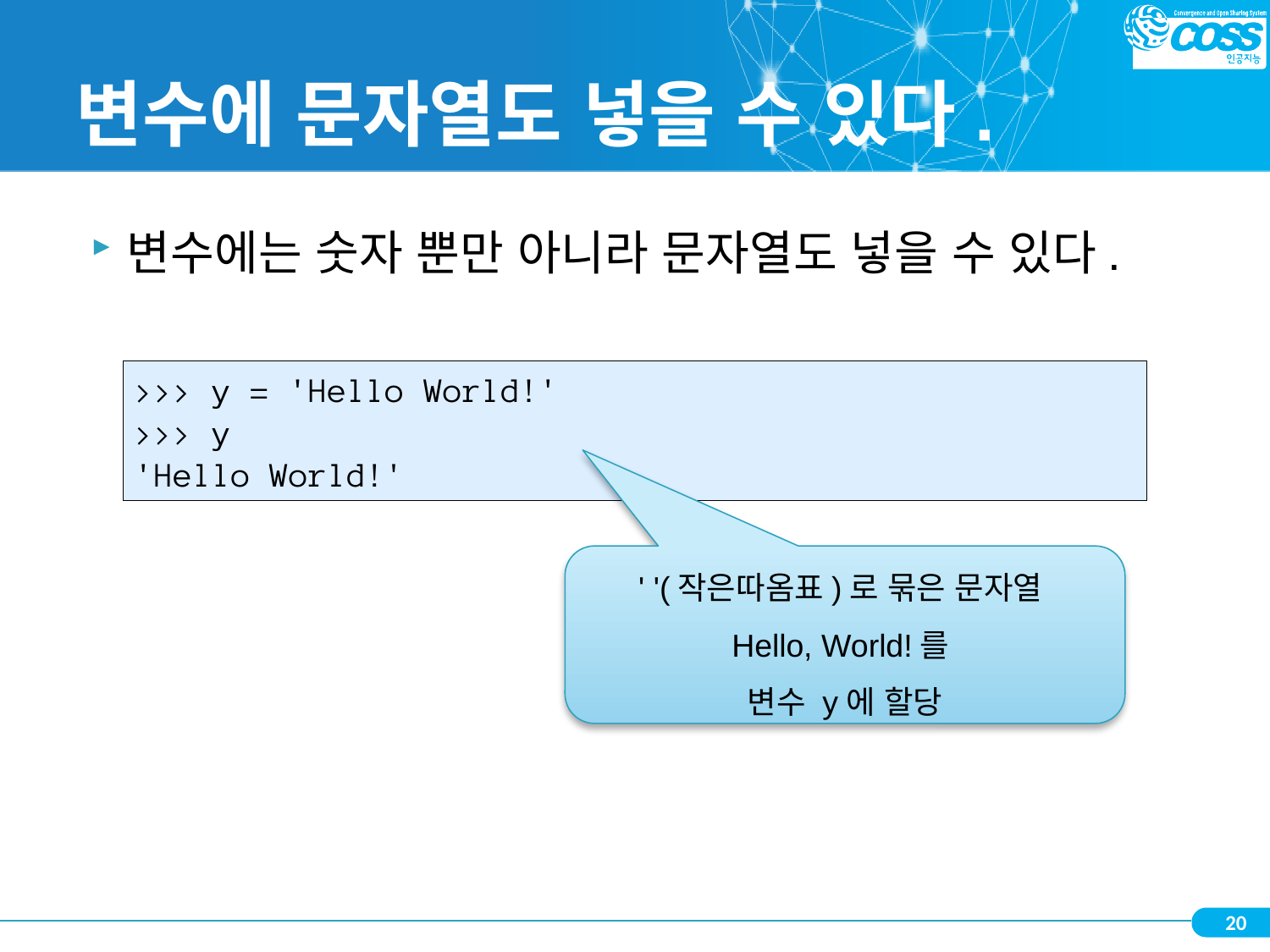

# 변수에 문자열도 넣을 수 있다.
변수에는 숫자 뿐만 아니라 문자열도 넣을 수 있다.

>>> y = 'Hello World!'
>>> y
'Hello World!'
' '(작은따옴표)로 묶은 문자열
Hello, World!를
변수 y에 할당